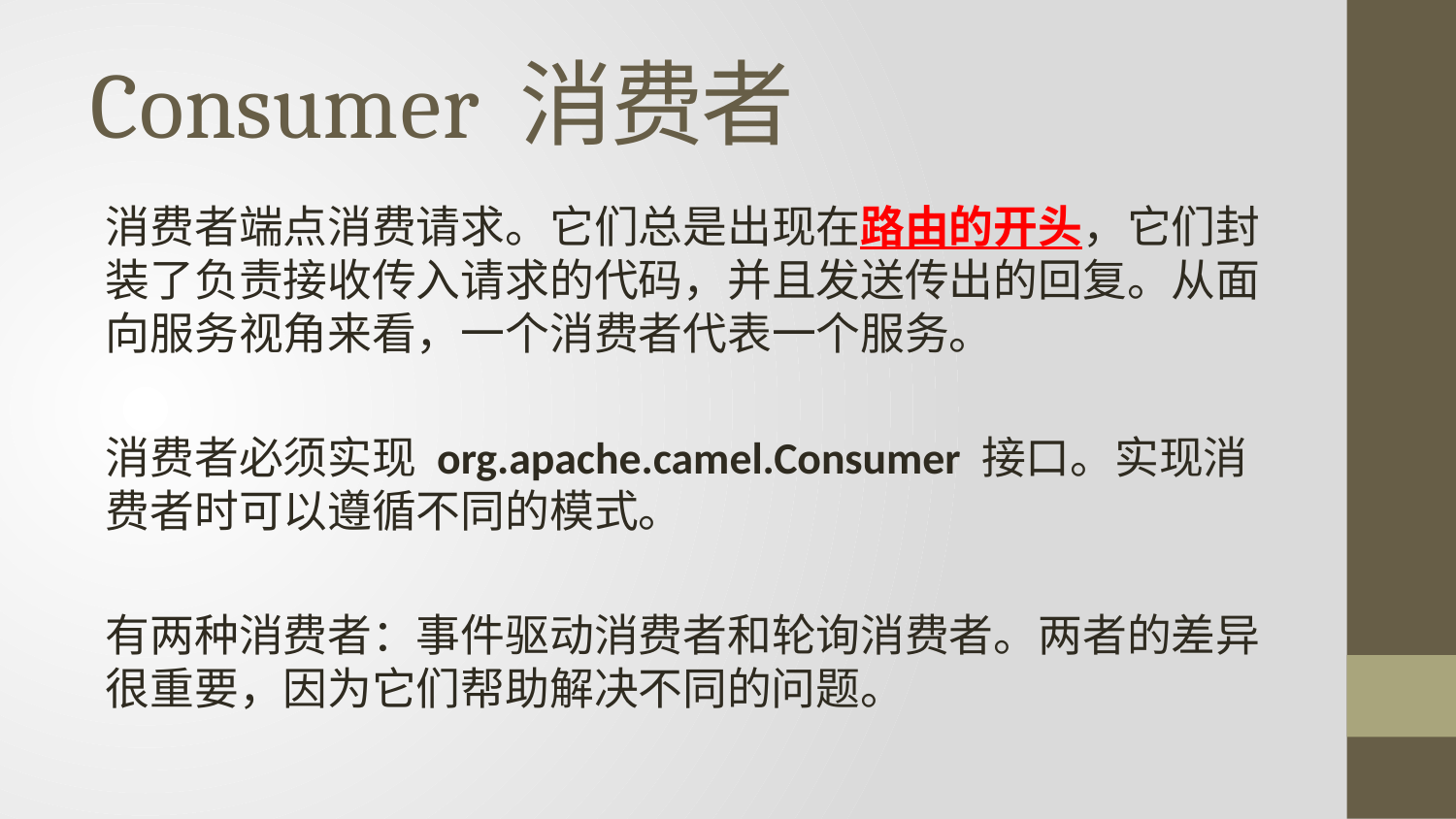

# Consumer 消费者
消费者端点消费请求。它们总是出现在路由的开头，它们封装了负责接收传入请求的代码，并且发送传出的回复。从面向服务视角来看，一个消费者代表一个服务。

消费者必须实现 org.apache.camel.Consumer 接口。实现消费者时可以遵循不同的模式。

有两种消费者：事件驱动消费者和轮询消费者。两者的差异很重要，因为它们帮助解决不同的问题。